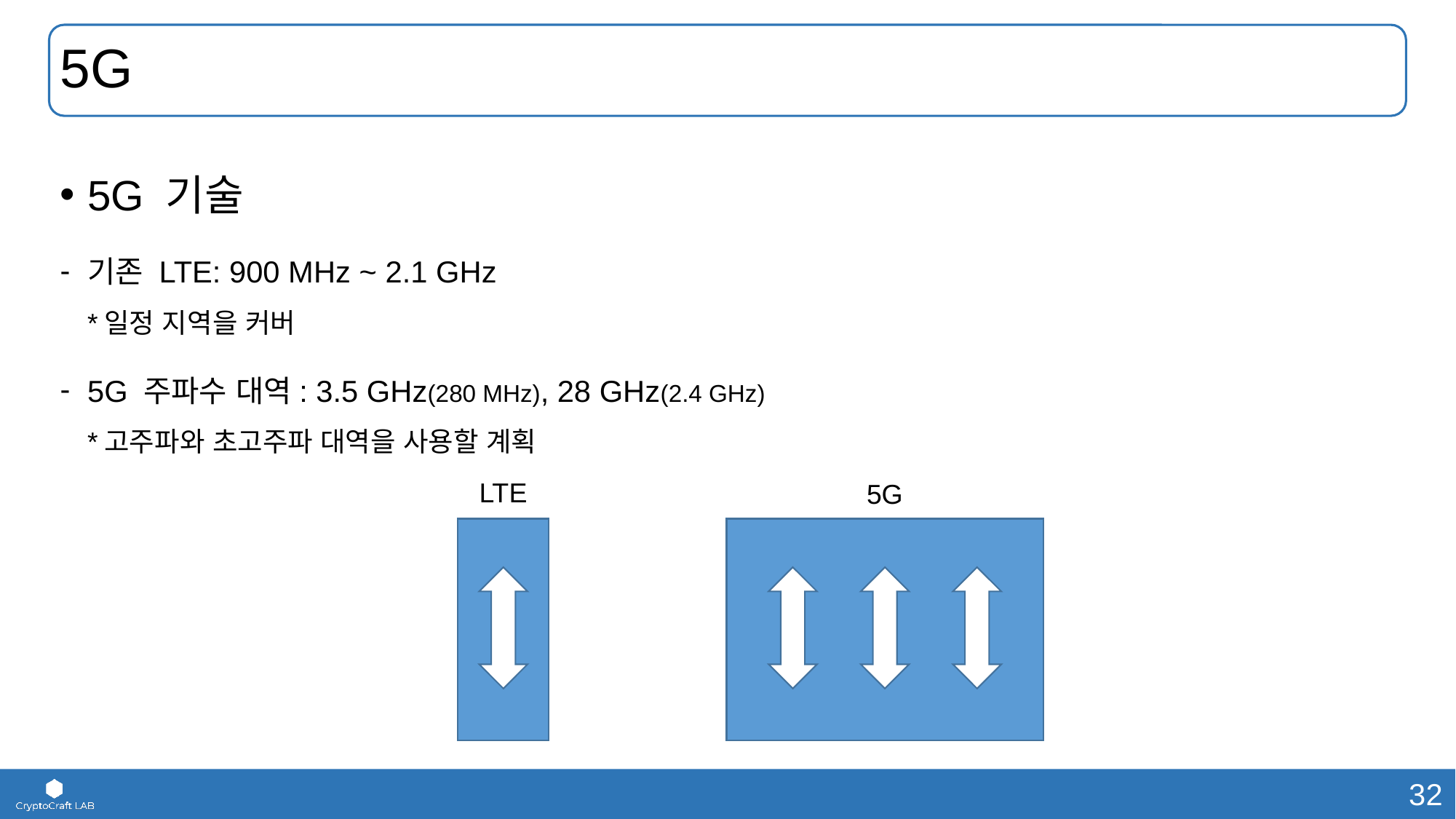

# 5G
5G 기술
기존 LTE: 900 MHz ~ 2.1 GHz
*일정 지역을 커버
5G 주파수 대역: 3.5 GHz(280 MHz), 28 GHz(2.4 GHz)
*고주파와 초고주파 대역을 사용할 계획
LTE
5G